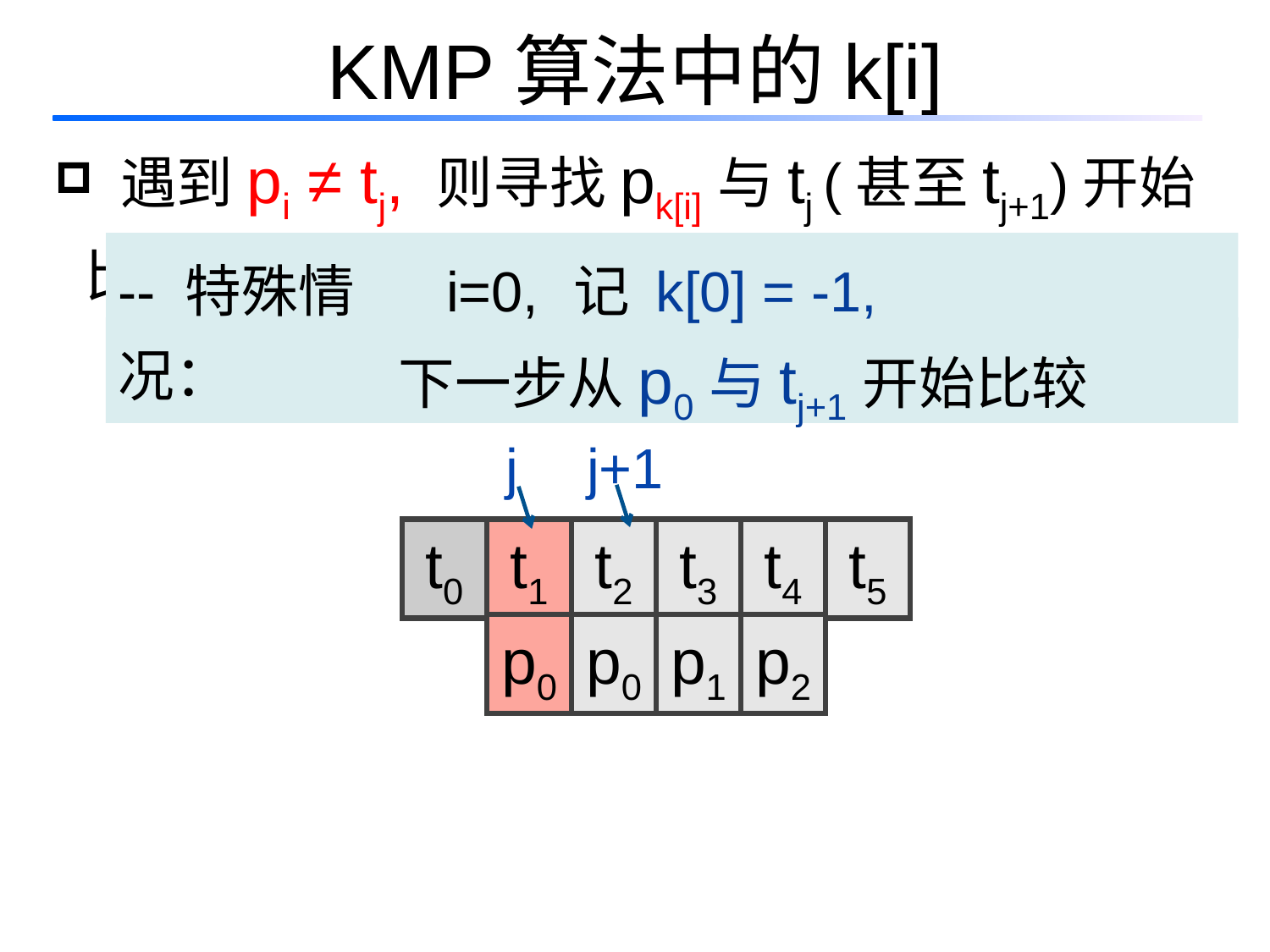

# KMP算法中的k[i]

 遇到pi ≠ tj, 则寻找pk[i]与tj (甚至tj+1)开始比较
-- 特殊情况：
i=0,
记 k[0] = -1,
                     下一步从p0与tj+1开始比较
j
j+1
t0
t1
t2
t3
t4
t5
p0
p1
p2
p0
p1
p2